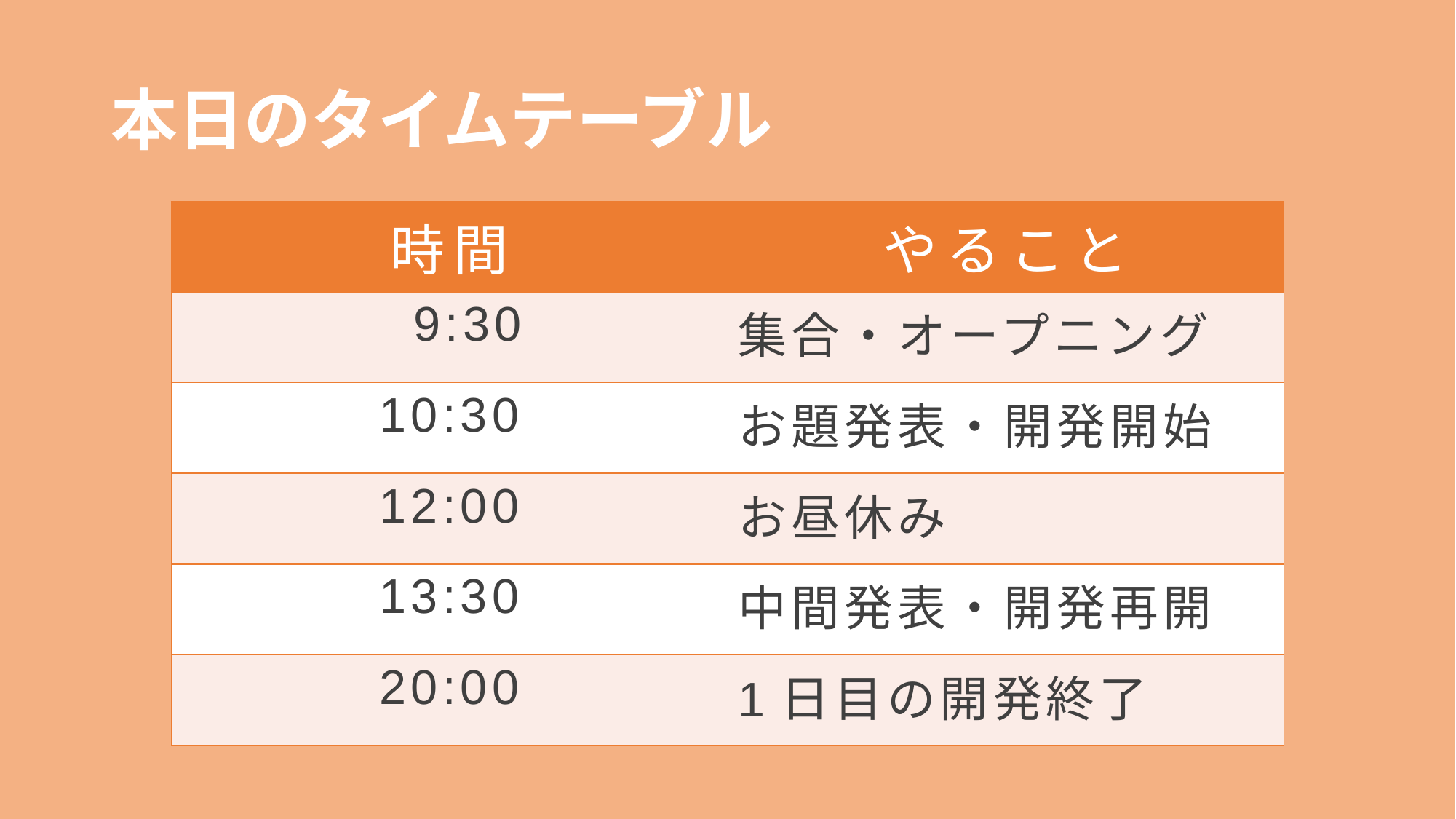

# 本日のタイムテーブル
| 時間 | やること |
| --- | --- |
| 9:30 | 集合・オープニング |
| 10:30 | お題発表・開発開始 |
| 12:00 | お昼休み |
| 13:30 | 中間発表・開発再開 |
| 20:00 | 1日目の開発終了 |